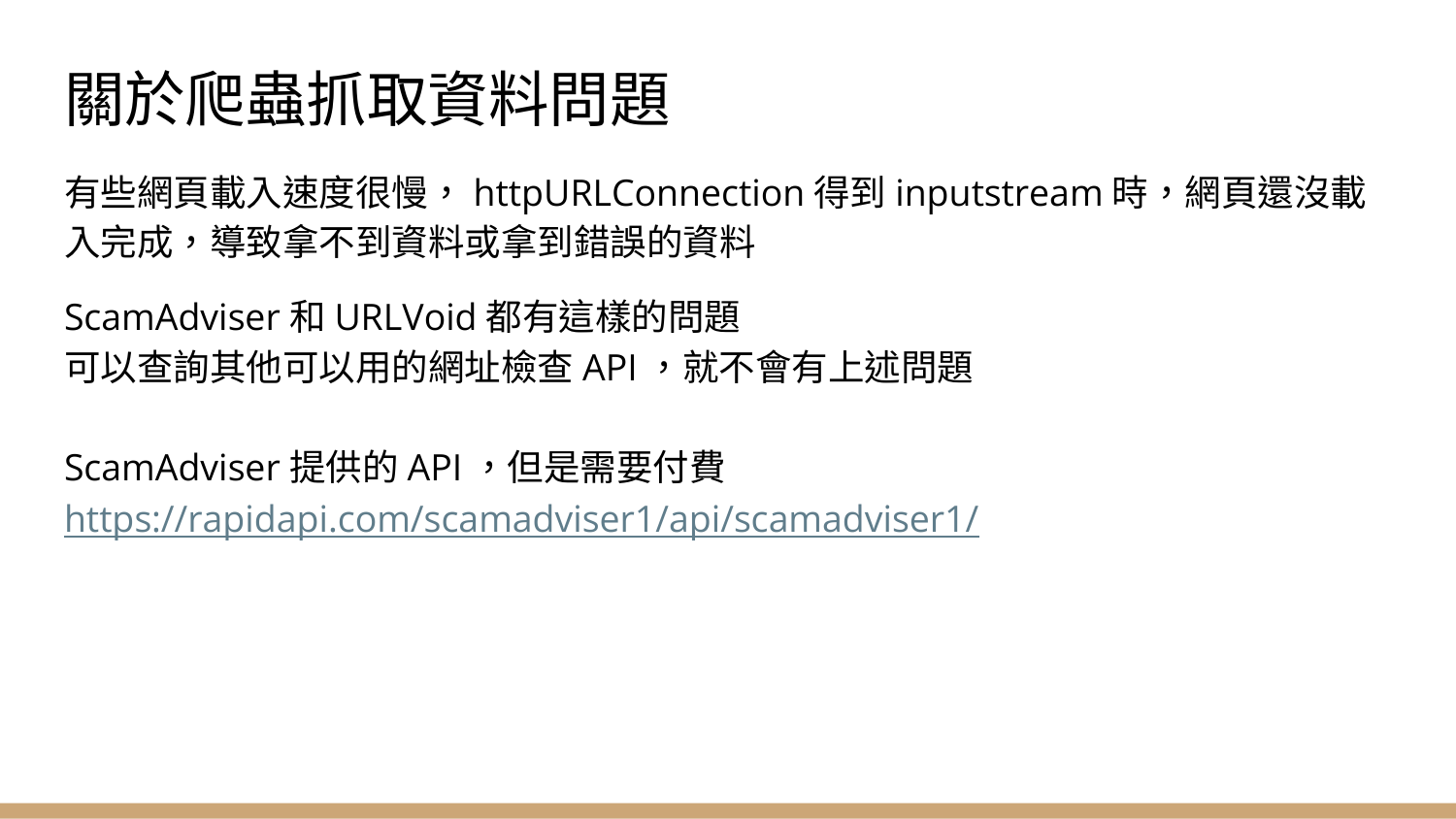

# 關於爬蟲抓取資料問題
有些網頁載入速度很慢，httpURLConnection得到inputstream時，網頁還沒載入完成，導致拿不到資料或拿到錯誤的資料
ScamAdviser和URLVoid都有這樣的問題
可以查詢其他可以用的網址檢查API，就不會有上述問題
ScamAdviser提供的API，但是需要付費
https://rapidapi.com/scamadviser1/api/scamadviser1/